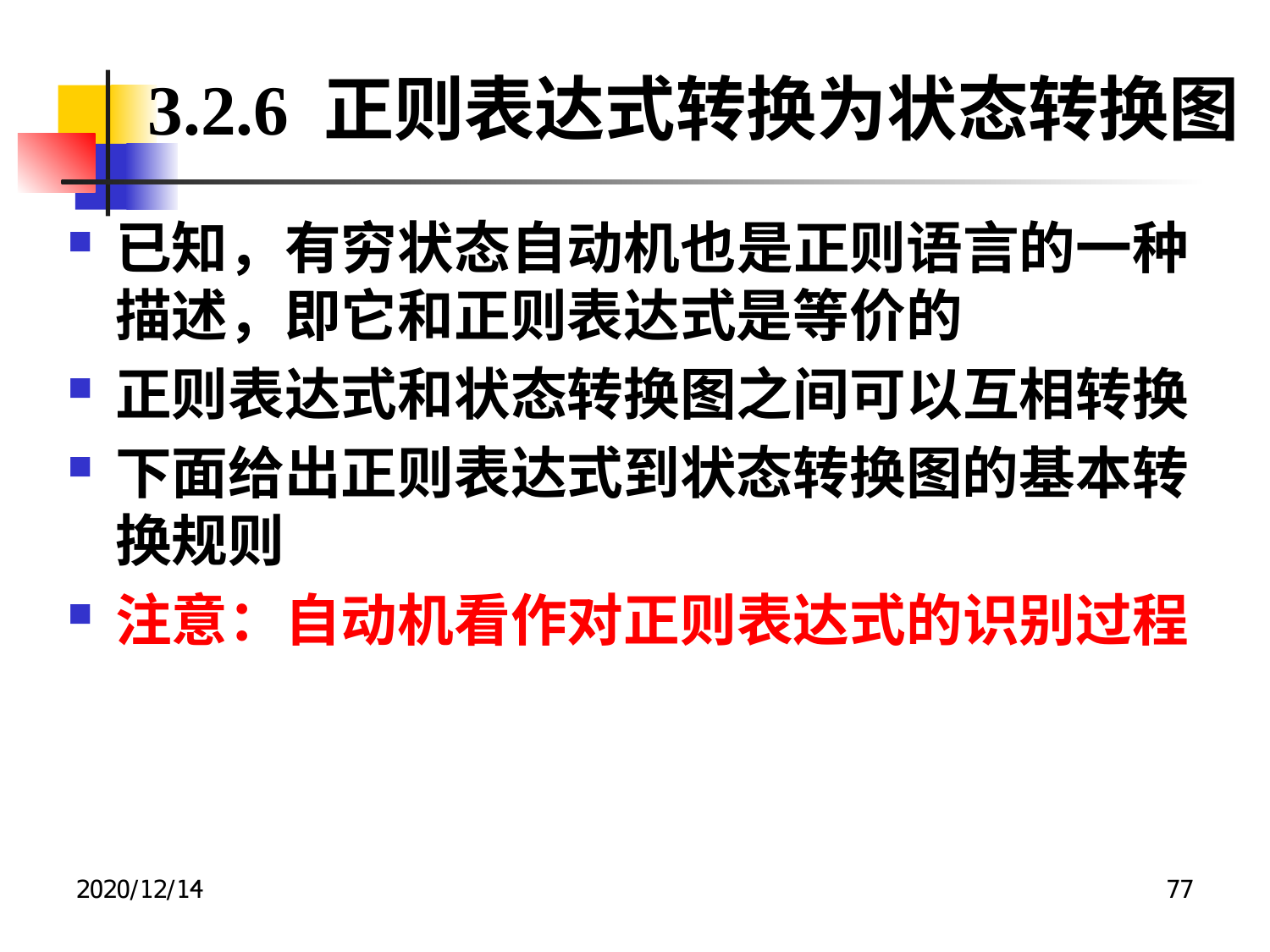

3.2.6 正则表达式转换为状态转换图
已知，有穷状态自动机也是正则语言的一种描述，即它和正则表达式是等价的
正则表达式和状态转换图之间可以互相转换
下面给出正则表达式到状态转换图的基本转换规则
注意：自动机看作对正则表达式的识别过程

2020/12/14
77